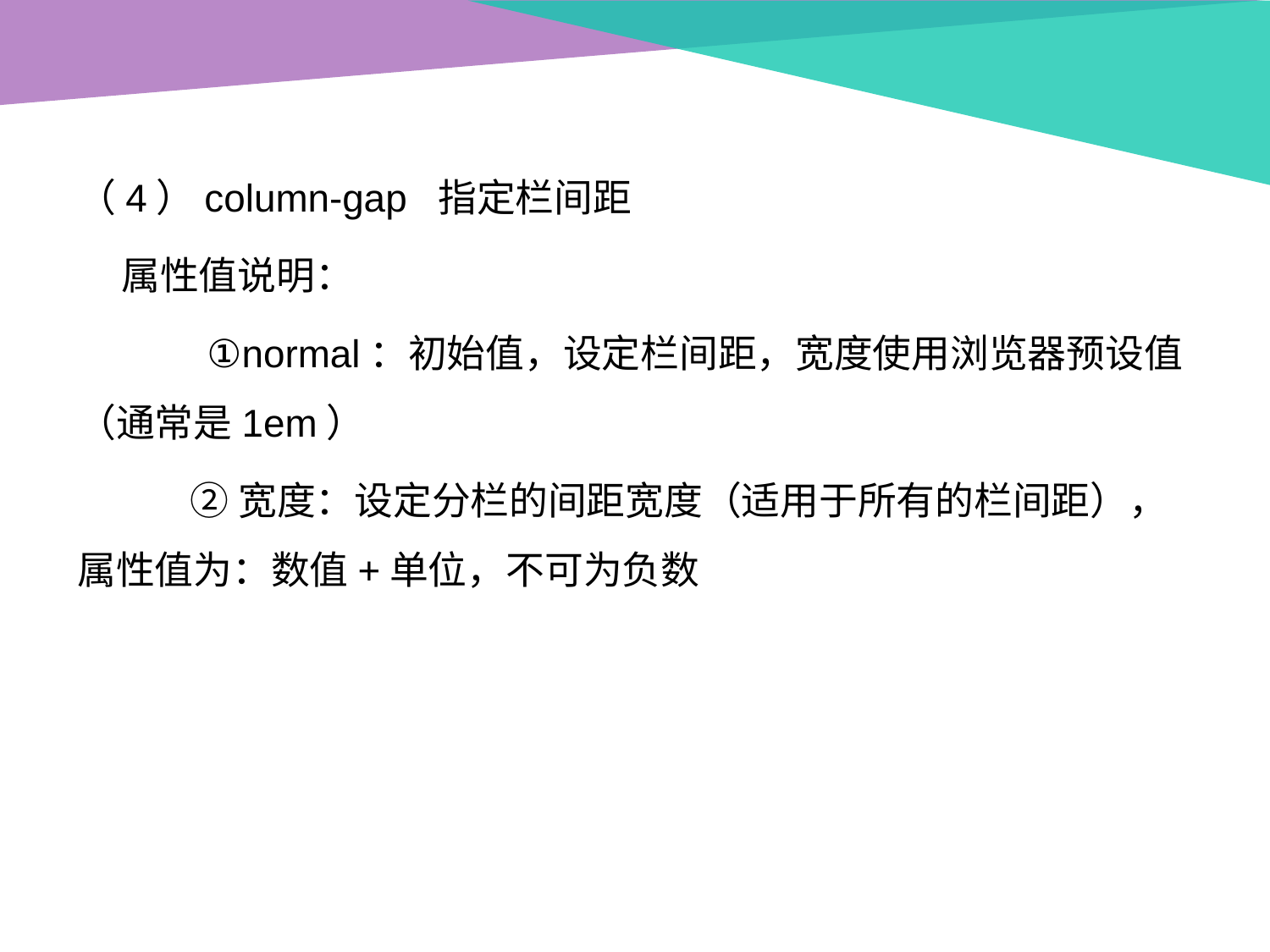

（4）column-gap  指定栏间距
    属性值说明：
            ①normal：初始值，设定栏间距，宽度使用浏览器预设值（通常是1em）
             ②宽度：设定分栏的间距宽度（适用于所有的栏间距），属性值为：数值+单位，不可为负数